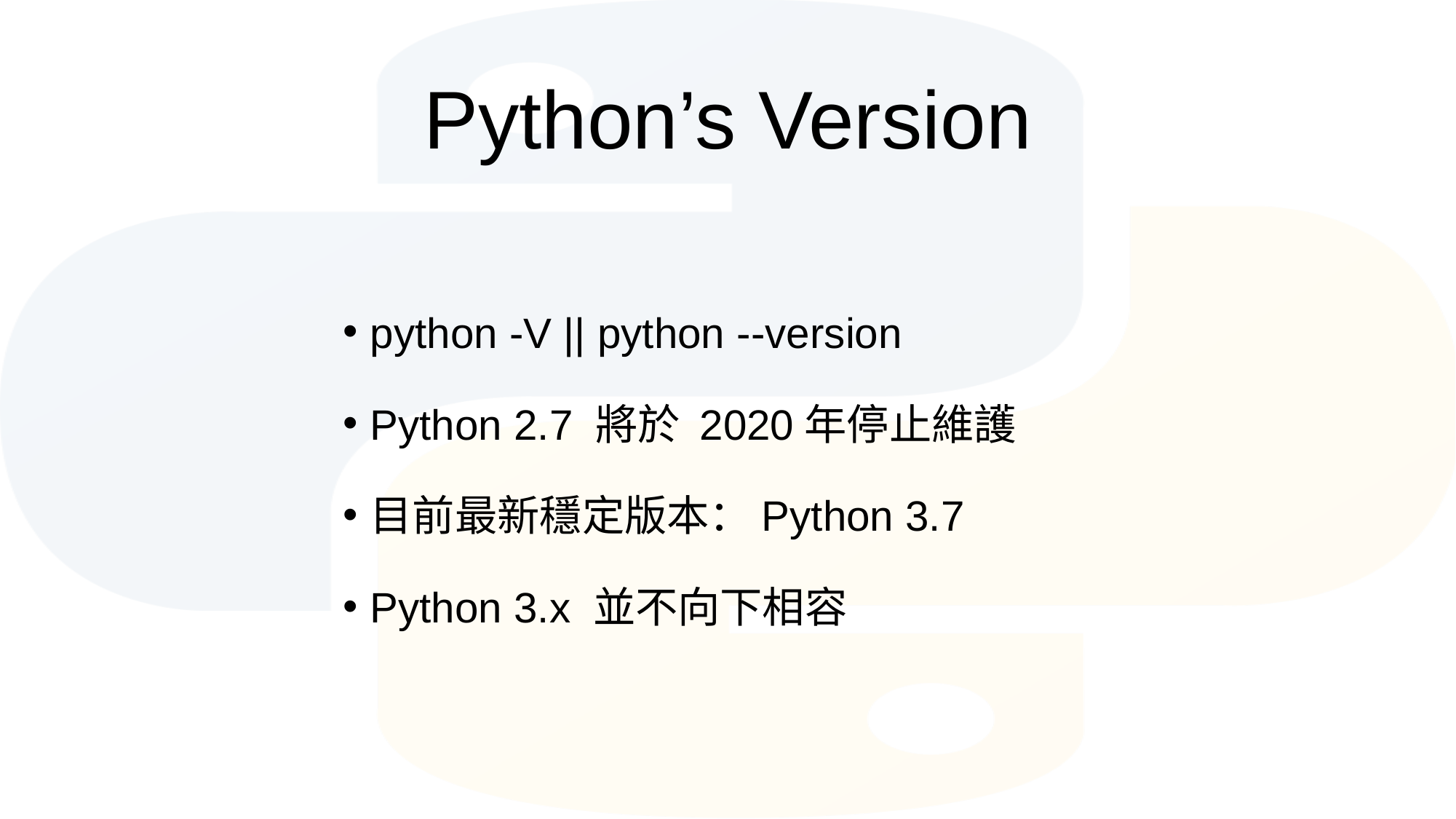

# Python’s Version
python -V || python --version
Python 2.7 將於 2020年停止維護
目前最新穩定版本：Python 3.7
Python 3.x 並不向下相容